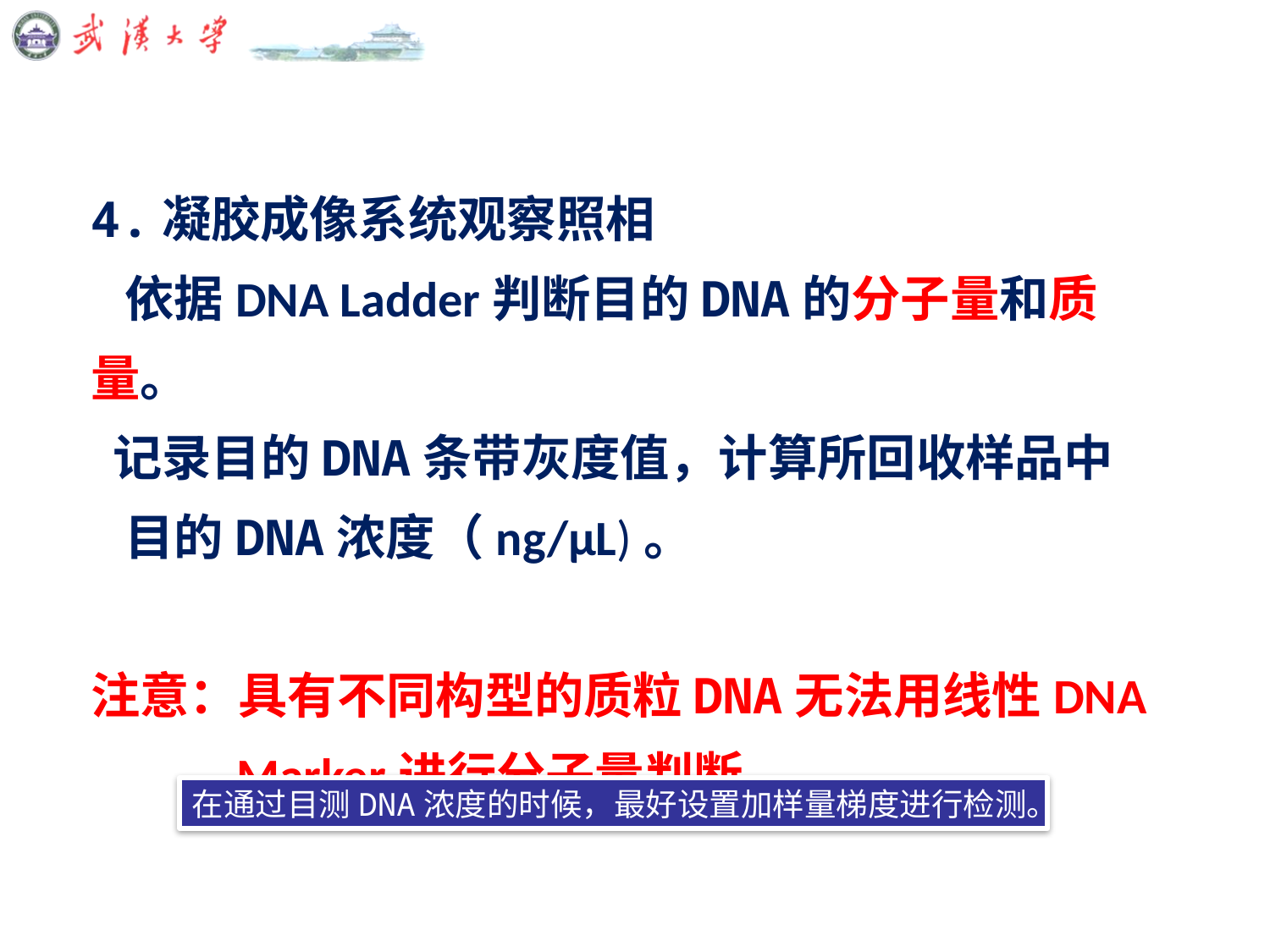

#
4.凝胶成像系统观察照相
  依据DNA Ladder判断目的DNA的分子量和质量。
  记录目的DNA条带灰度值，计算所回收样品中
  目的DNA浓度（ng/µL)。

注意：具有不同构型的质粒DNA无法用线性DNA
             Marker进行分子量判断。

在通过目测DNA浓度的时候，最好设置加样量梯度进行检测。